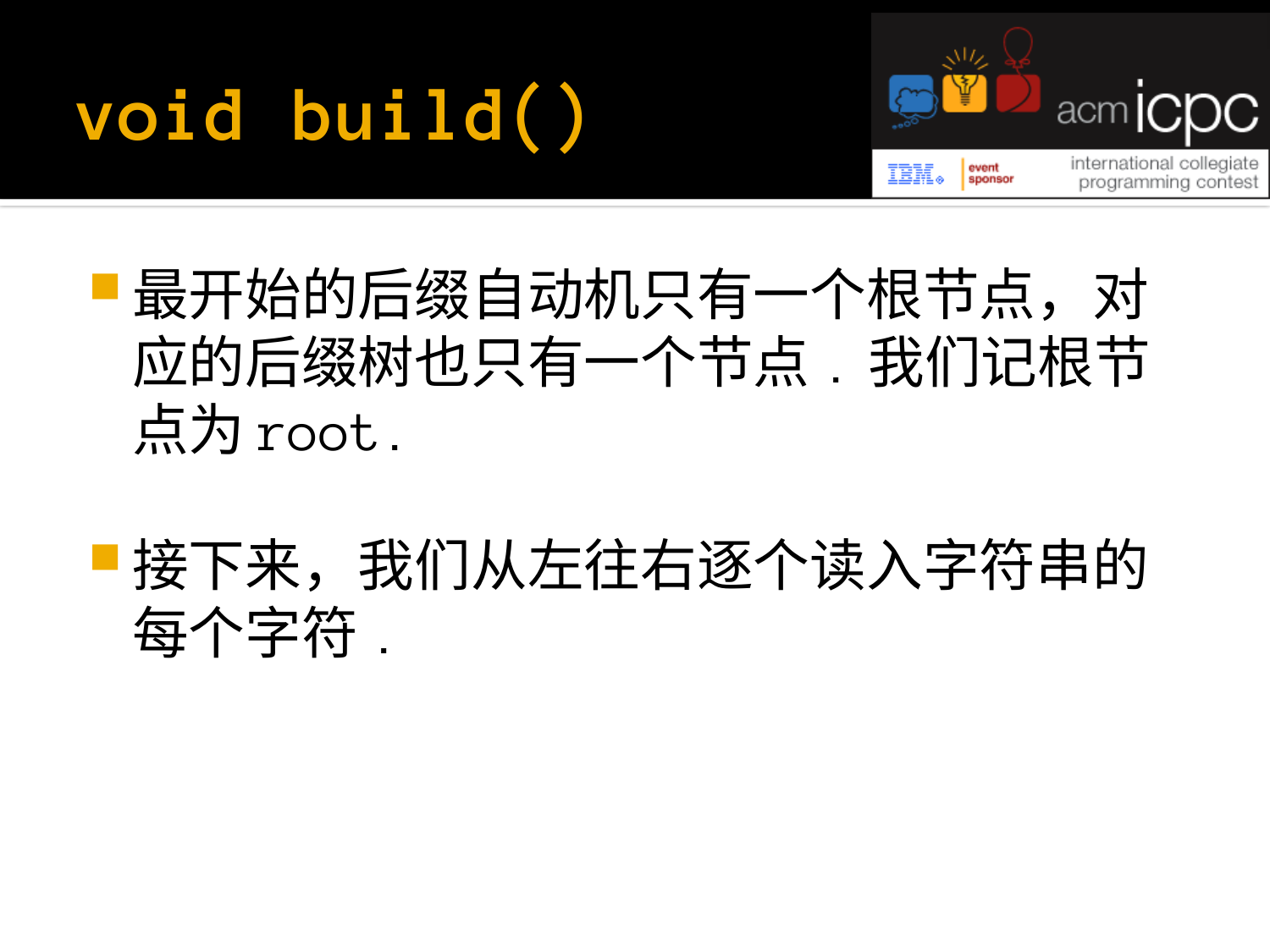

# void build()
最开始的后缀自动机只有一个根节点，对应的后缀树也只有一个节点.我们记根节点为root.

接下来，我们从左往右逐个读入字符串的每个字符.